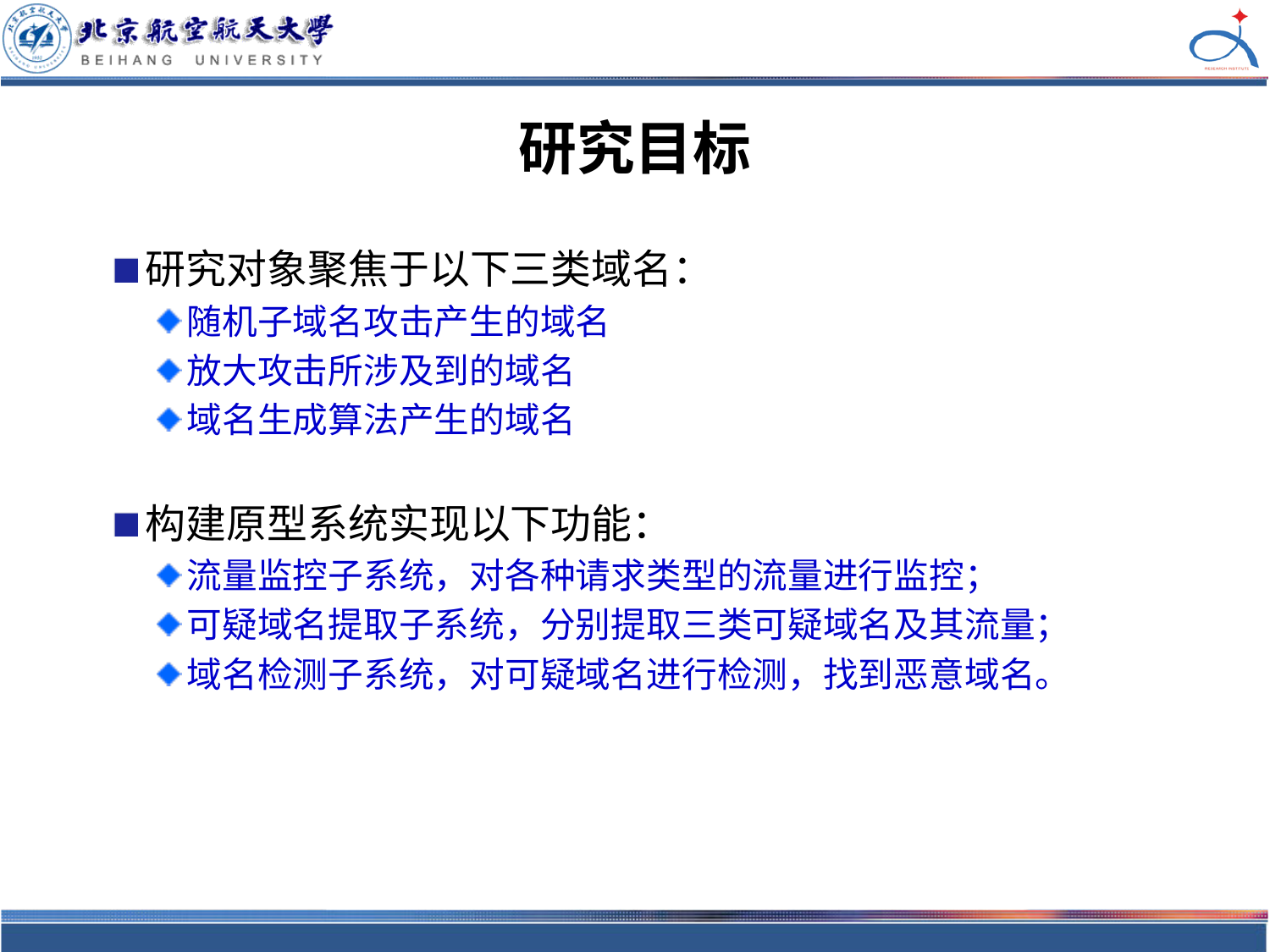

# 研究目标
研究对象聚焦于以下三类域名：
随机子域名攻击产生的域名
放大攻击所涉及到的域名
域名生成算法产生的域名

构建原型系统实现以下功能：
流量监控子系统，对各种请求类型的流量进行监控；
可疑域名提取子系统，分别提取三类可疑域名及其流量；
域名检测子系统，对可疑域名进行检测，找到恶意域名。